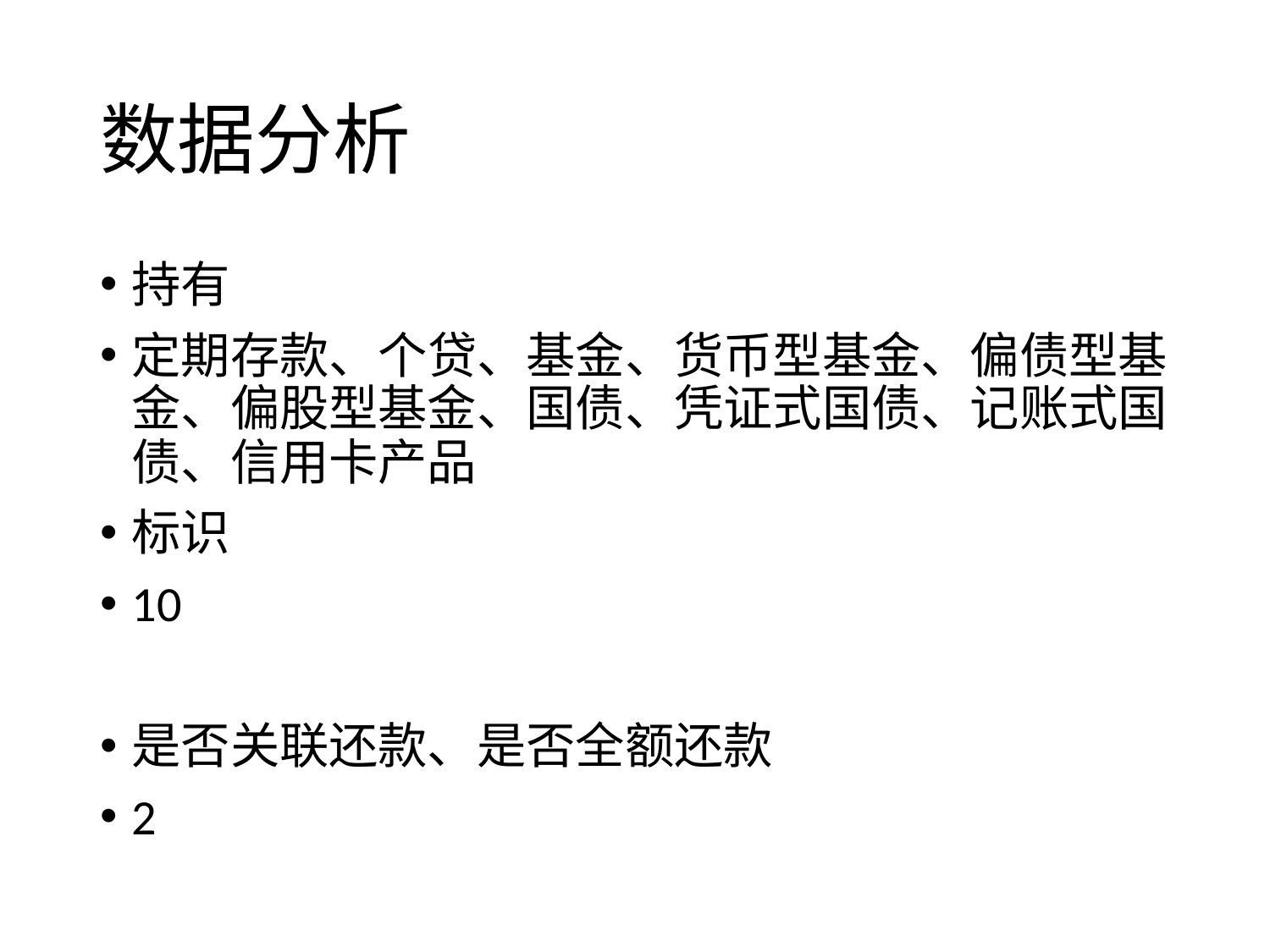

# 数据分析
持有
定期存款、个贷、基金、货币型基金、偏债型基金、偏股型基金、国债、凭证式国债、记账式国债、信用卡产品
标识
10

是否关联还款、是否全额还款
2